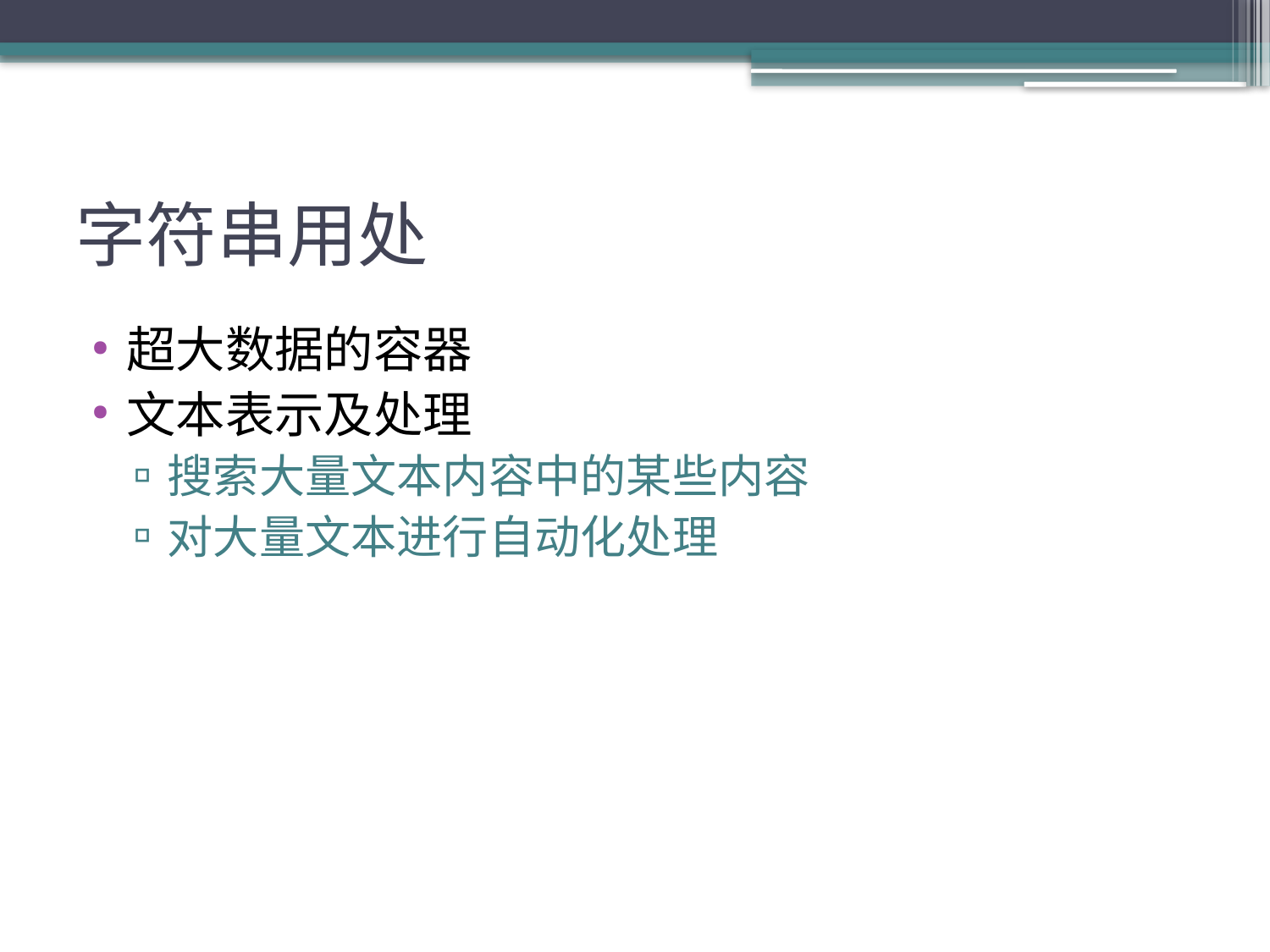

# 字符串用处
超大数据的容器
文本表示及处理
搜索大量文本内容中的某些内容
对大量文本进行自动化处理